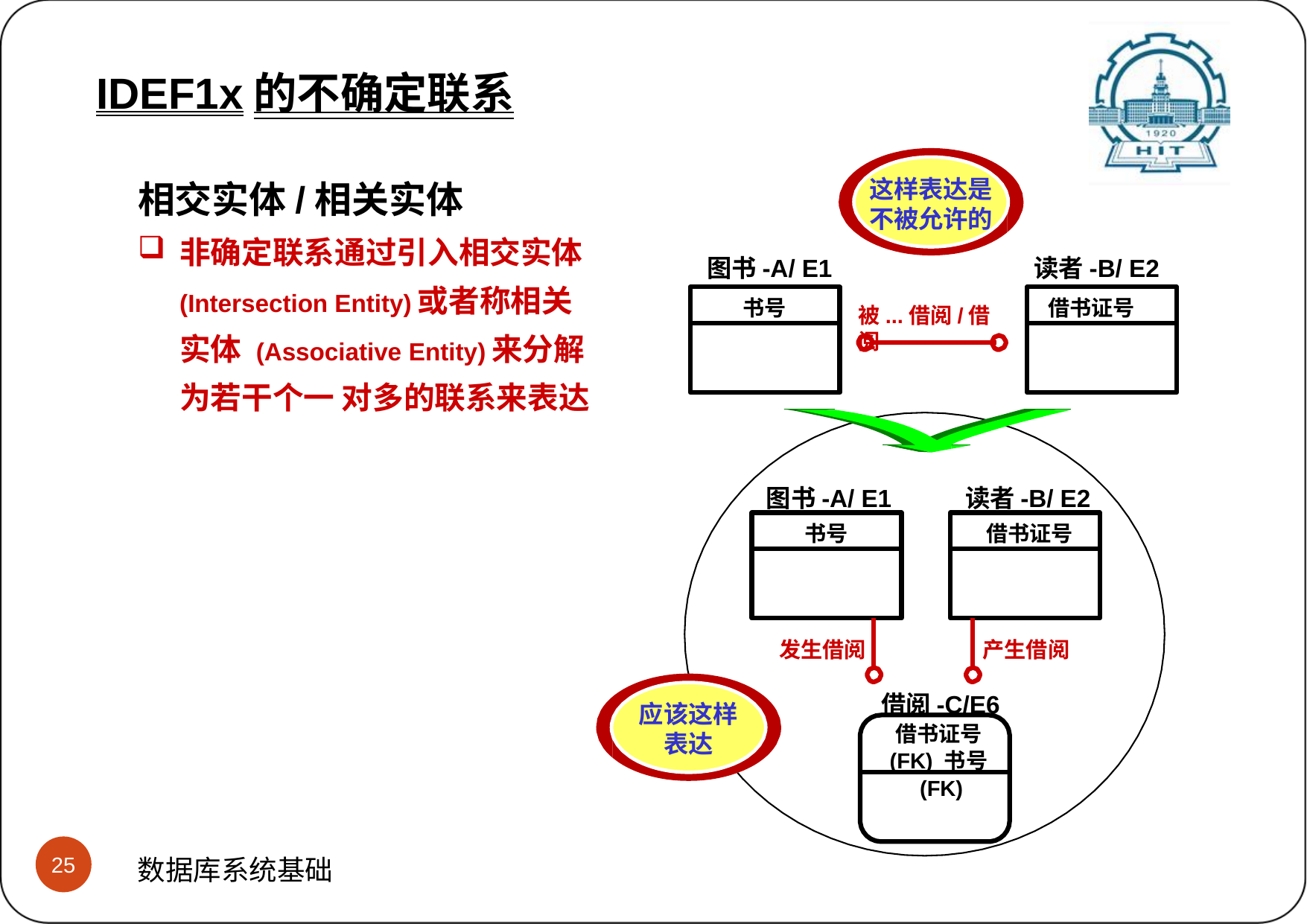

# IDEF1x的非确定联系 (3)怎样处理非确定联系?
IDEF1x的不确定联系

这样表达是 不被允许的
相交实体/相关实体
非确定联系通过引入相交实体 (Intersection Entity)或者称相关实体 (Associative Entity)来分解为若干个一 对多的联系来表达
图书-A/ E1
读者-B/ E2

书号
借书证号
被...借阅/借阅

图书-A/ E1
读者-B/ E2

书号
借书证号

发生借阅
产生借阅

借阅-C/E6 借书证号(FK) 书号(FK)
应该这样 表达